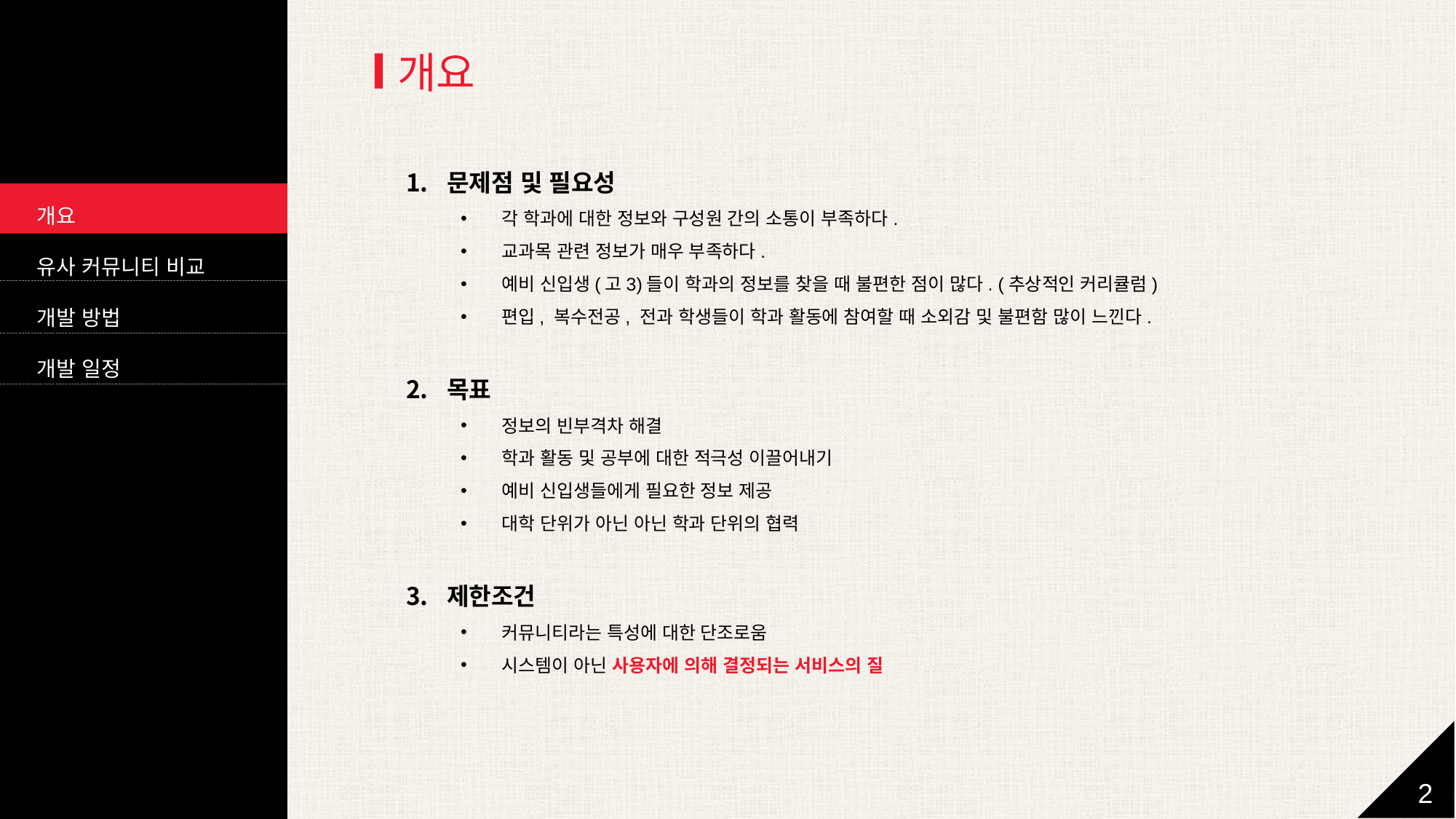

개요

문제점 및 필요성
각 학과에 대한 정보와 구성원 간의 소통이 부족하다.
교과목 관련 정보가 매우 부족하다.
예비 신입생(고3)들이 학과의 정보를 찾을 때 불편한 점이 많다. (추상적인 커리큘럼)
편입, 복수전공, 전과 학생들이 학과 활동에 참여할 때 소외감 및 불편함 많이 느낀다.
목표
정보의 빈부격차 해결
학과 활동 및 공부에 대한 적극성 이끌어내기
예비 신입생들에게 필요한 정보 제공
대학 단위가 아닌 아닌 학과 단위의 협력

제한조건
커뮤니티라는 특성에 대한 단조로움
시스템이 아닌 사용자에 의해 결정되는 서비스의 질
개요
유사 커뮤니티 비교
개발 방법
개발 일정

2